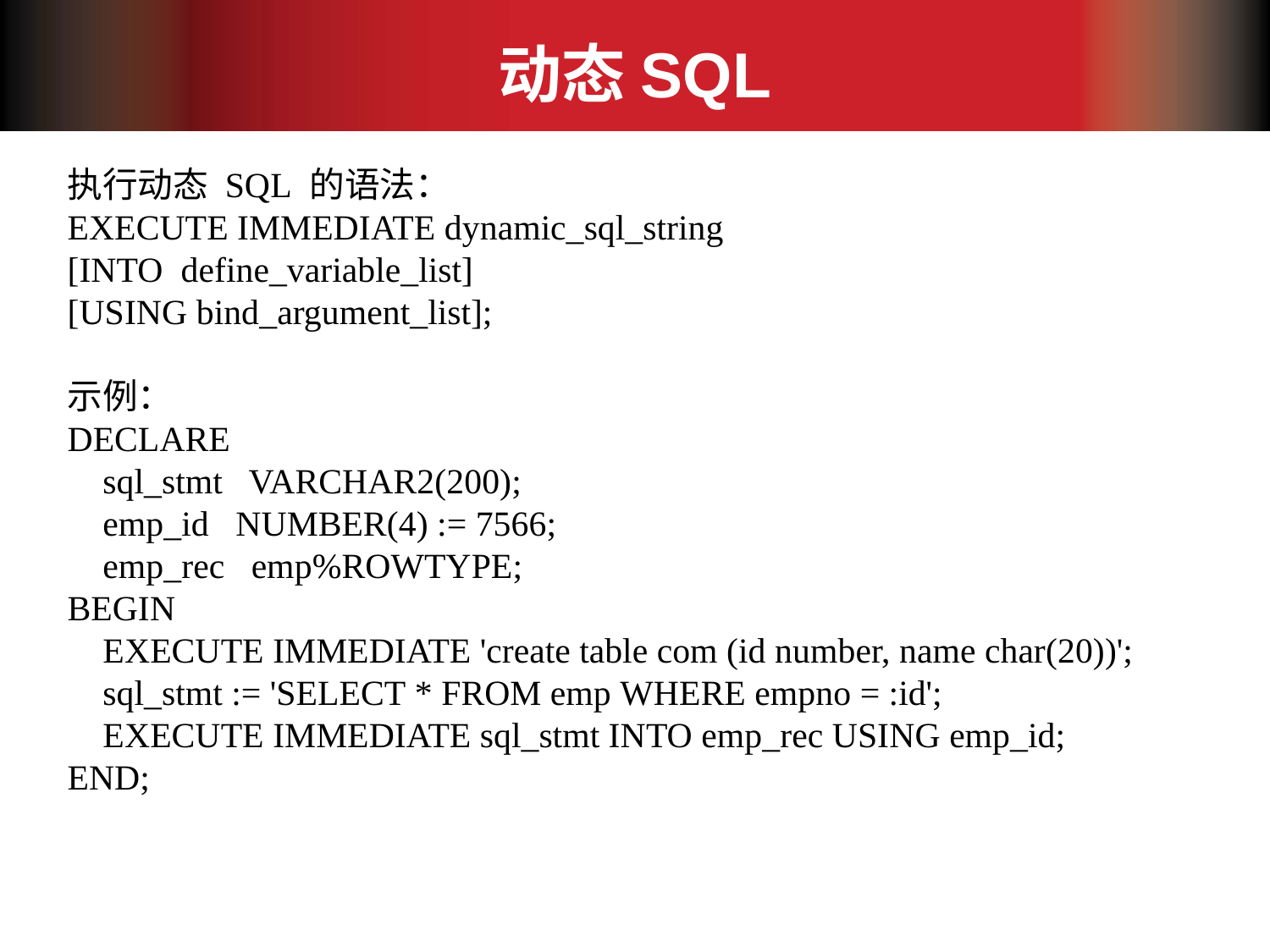

# 动态SQL
执行动态 SQL 的语法：
EXECUTE IMMEDIATE dynamic_sql_string
[INTO  define_variable_list]
[USING bind_argument_list];
示例：
DECLARE
    sql_stmt   VARCHAR2(200);
    emp_id   NUMBER(4) := 7566;
    emp_rec   emp%ROWTYPE;
BEGIN
    EXECUTE IMMEDIATE 'create table com (id number, name char(20))';
    sql_stmt := 'SELECT * FROM emp WHERE empno = :id';
    EXECUTE IMMEDIATE sql_stmt INTO emp_rec USING emp_id;
END;